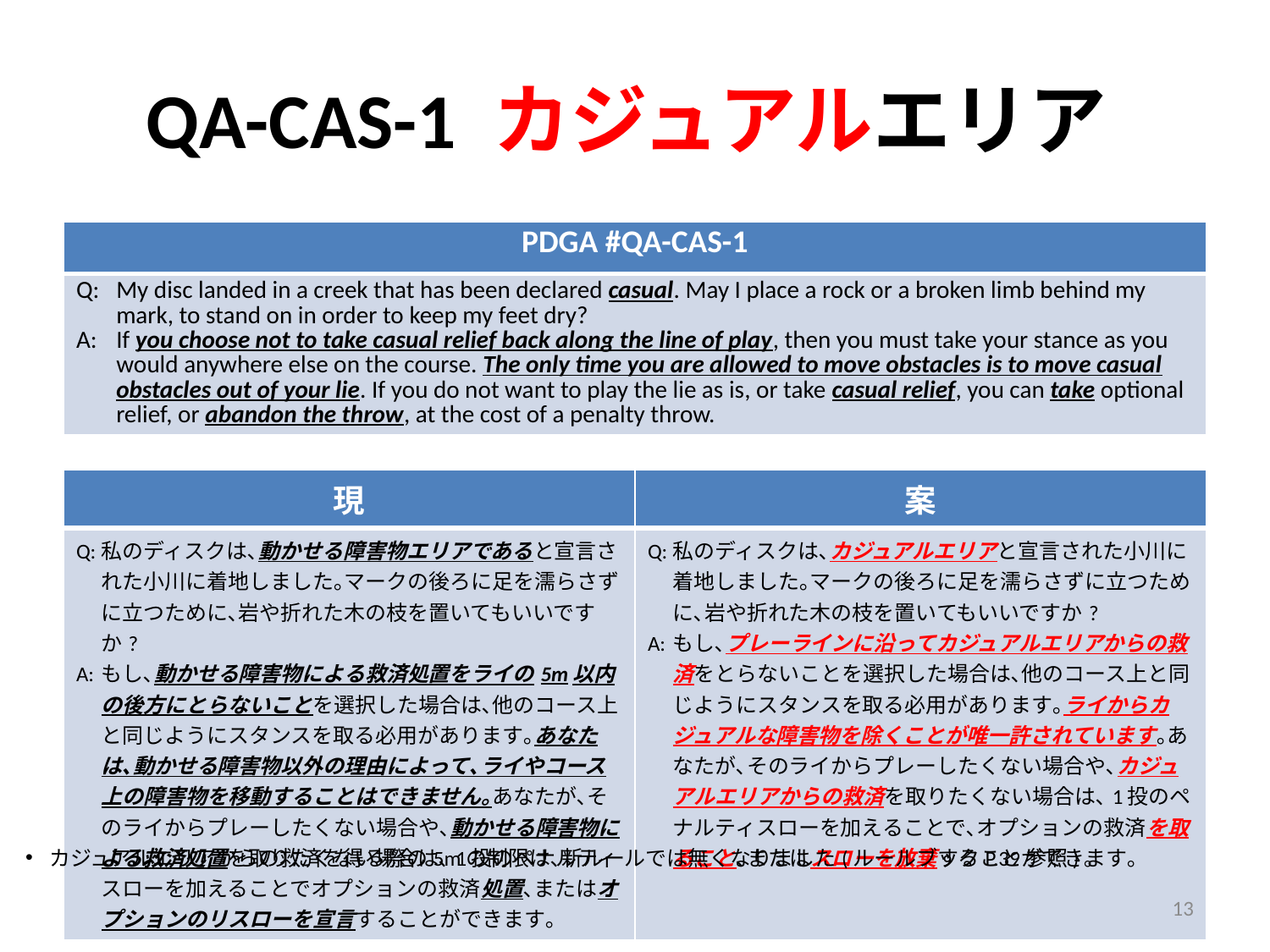

# QA-CAS-1 カジュアルエリア
| PDGA #QA-CAS-1 |
| --- |
| Q: My disc landed in a creek that has been declared casual. May I place a rock or a broken limb behind my mark, to stand on in order to keep my feet dry? A: If you choose not to take casual relief back along the line of play, then you must take your stance as you would anywhere else on the course. The only time you are allowed to move obstacles is to move casual obstacles out of your lie. If you do not want to play the lie as is, or take casual relief, you can take optional relief, or abandon the throw, at the cost of a penalty throw. |
| 現 | 案 |
| --- | --- |
| Q: 私のディスクは､動かせる障害物エリアであると宣言された小川に着地しました｡マークの後ろに足を濡らさずに立つために､岩や折れた木の枝を置いてもいいですか? A: もし､動かせる障害物による救済処置をライの5m以内の後方にとらないことを選択した場合は､他のコース上と同じようにスタンスを取る必用があります｡あなたは､動かせる障害物以外の理由によって､ライやコース上の障害物を移動することはできません｡あなたが､そのライからプレーしたくない場合や､動かせる障害物による救済処置を取りたくない場合は､1投のペナルティスローを加えることでオプションの救済処置､またはオプションのリスローを宣言することができます｡ | Q: 私のディスクは､カジュアルエリアと宣言された小川に着地しました｡マークの後ろに足を濡らさずに立つために､岩や折れた木の枝を置いてもいいですか? A: もし､プレーラインに沿ってカジュアルエリアからの救済をとらないことを選択した場合は､他のコース上と同じようにスタンスを取る必用があります｡ライからカジュアルな障害物を除くことが唯一許されています｡あなたが､そのライからプレーしたくない場合や､カジュアルエリアからの救済を取りたくない場合は､1投のペナルティスローを加えることで､オプションの救済を取ること､またはスローを放棄することができます｡ |
カジュアルエリアからの救済を得る際の5mの制限は､新ルールでは無くなりました(ルールブックP.39参照)｡
13